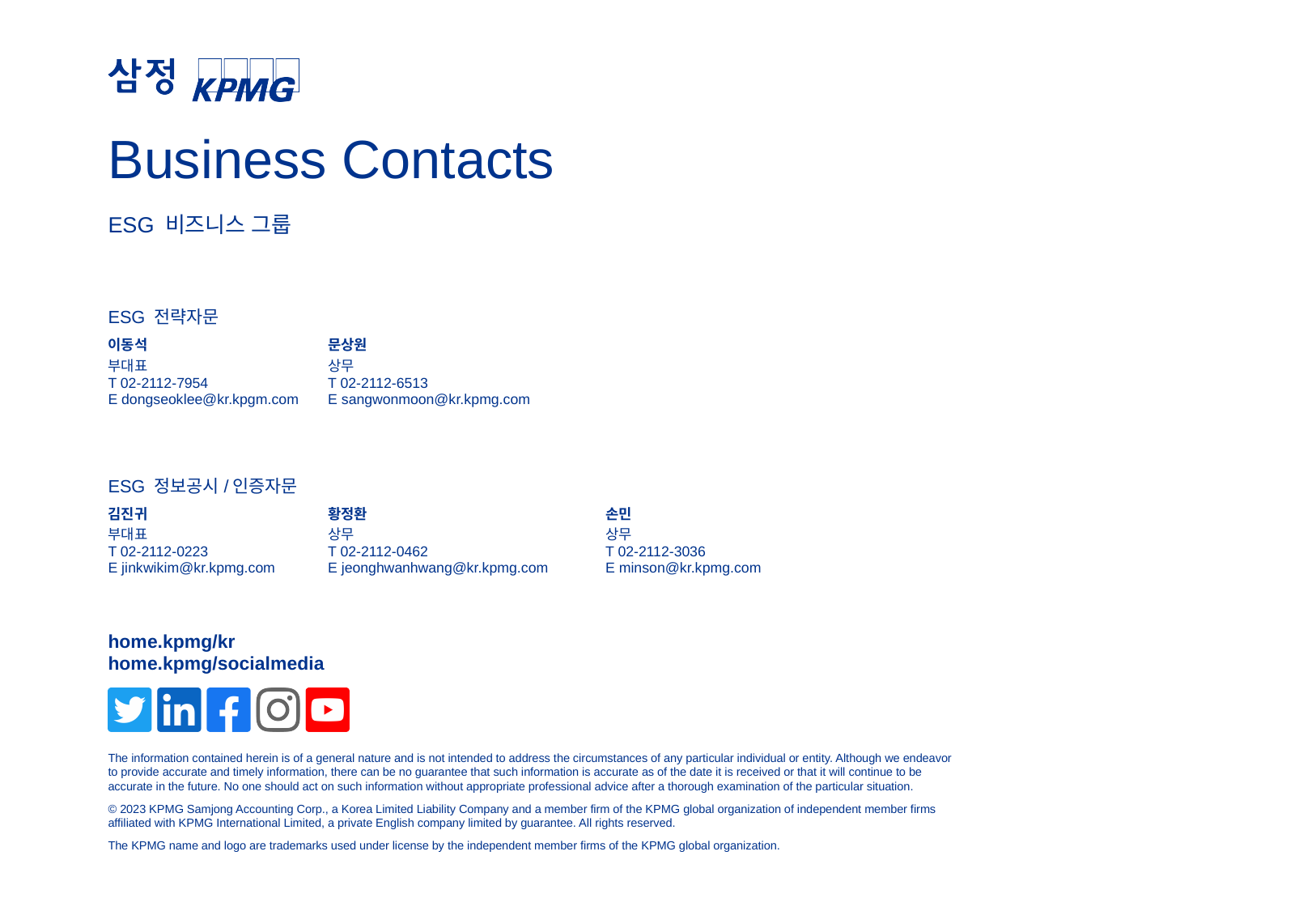

Business Contacts
| ESG 비즈니스 그룹 |  |  |  |  |
| --- | --- | --- | --- | --- |
|  |  |  |  |  |
| ESG 전략자문 |  |  |  |  |
| 이동석 부대표 T 02-2112-7954 E dongseoklee@kr.kpgm.com | 문상원 상무 T 02-2112-6513 E sangwonmoon@kr.kpmg.com |  |  |  |
|  |  |  |  |  |
| ESG 정보공시/인증자문 |  |  |  |  |
| 김진귀 부대표 T 02-2112-0223 E jinkwikim@kr.kpmg.com | 황정환 상무 T 02-2112-0462 E jeonghwanhwang@kr.kpmg.com | 손민 상무 T 02-2112-3036 E minson@kr.kpmg.com |  |  |